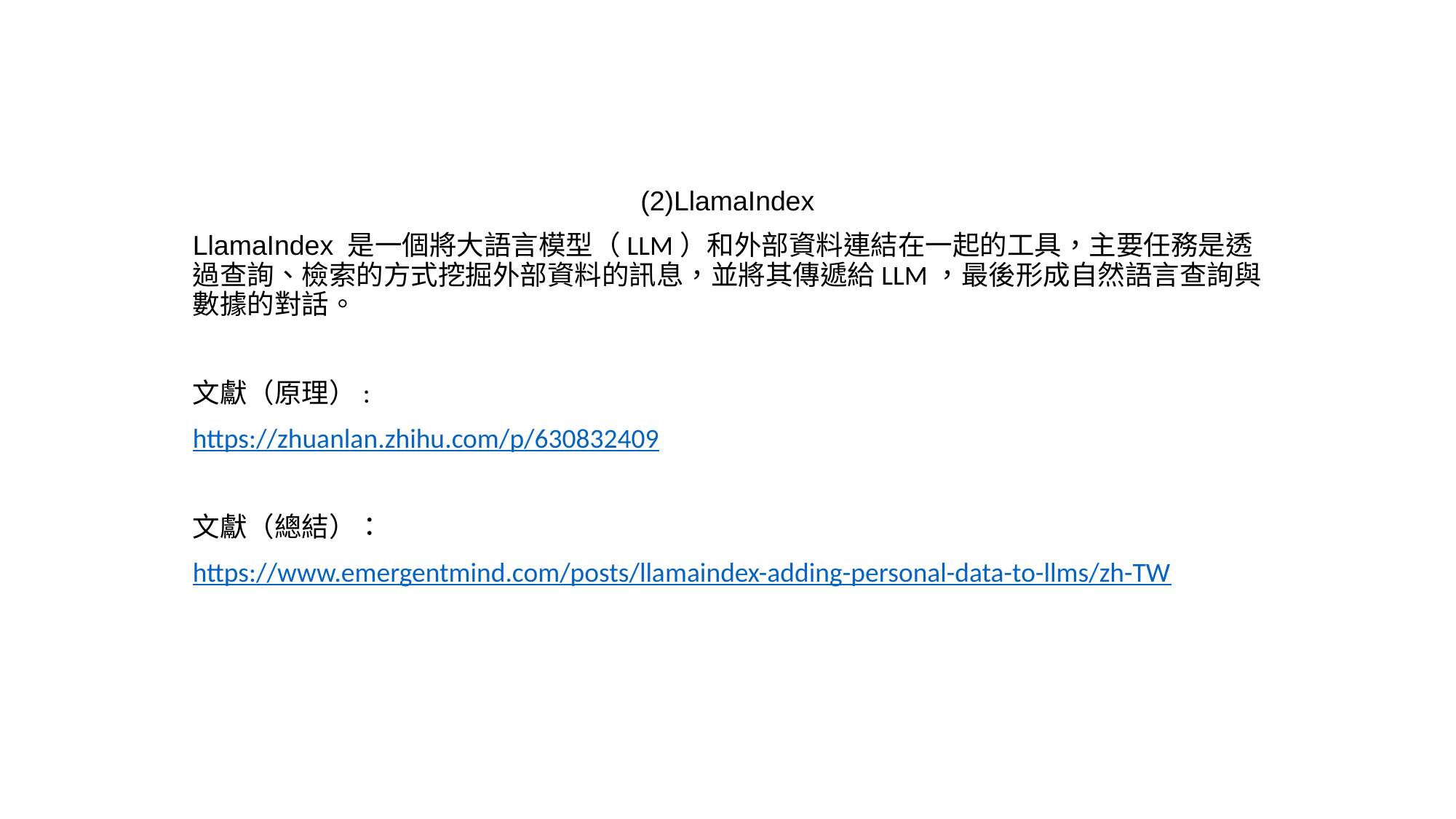

(2)LlamaIndex
LlamaIndex 是一個將大語言模型（LLM）和外部資料連結在一起的工具，主要任務是透過查詢、檢索的方式挖掘外部資料的訊息，並將其傳遞給LLM，最後形成自然語言查詢與數據的對話。

文獻（原理）:
https://zhuanlan.zhihu.com/p/630832409

文獻（總結）：
https://www.emergentmind.com/posts/llamaindex-adding-personal-data-to-llms/zh-TW